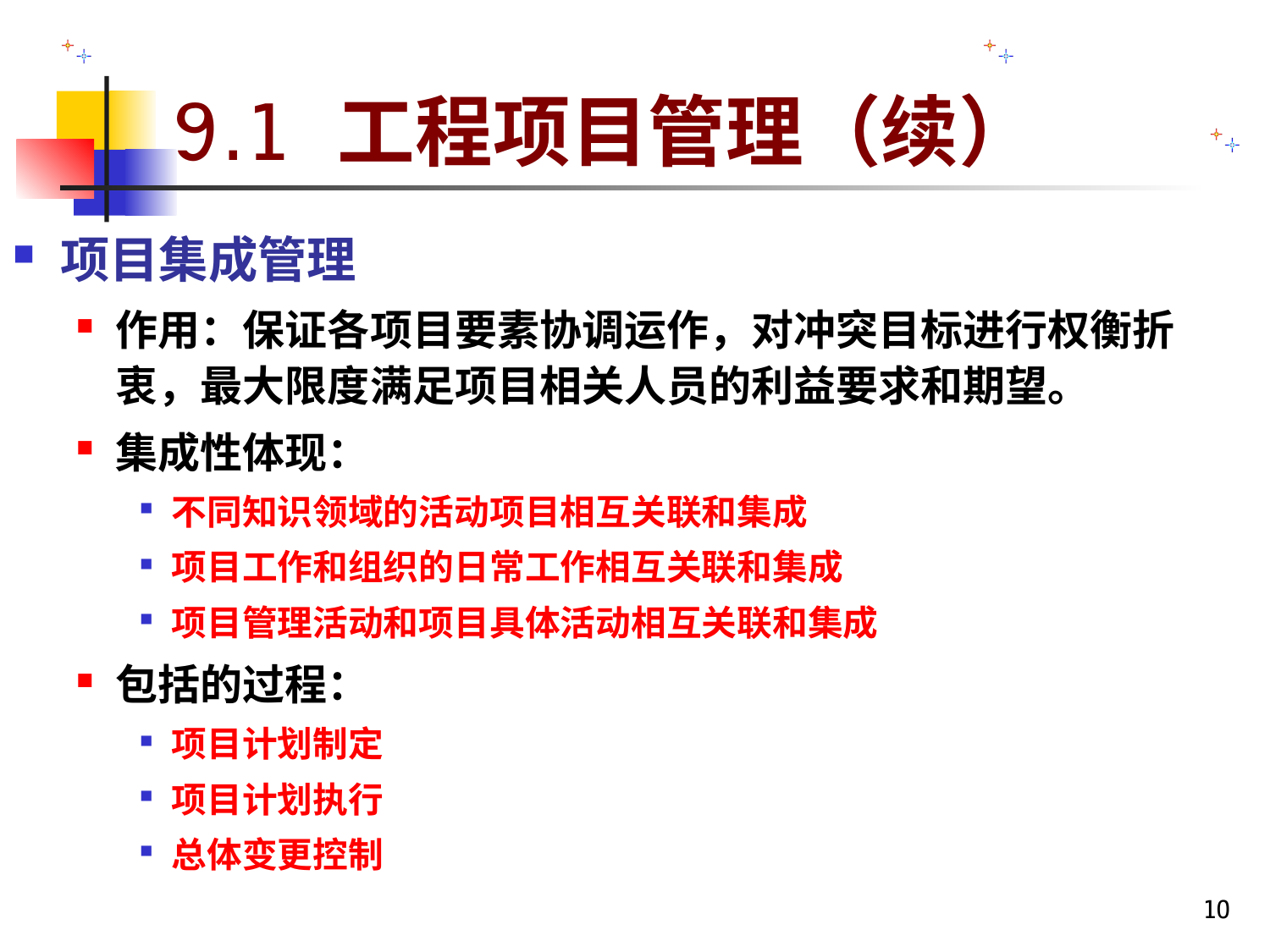

# 9.1 工程项目管理（续）
项目集成管理
作用：保证各项目要素协调运作，对冲突目标进行权衡折衷，最大限度满足项目相关人员的利益要求和期望。
集成性体现：
不同知识领域的活动项目相互关联和集成
项目工作和组织的日常工作相互关联和集成
项目管理活动和项目具体活动相互关联和集成
包括的过程：
项目计划制定
项目计划执行
总体变更控制
10